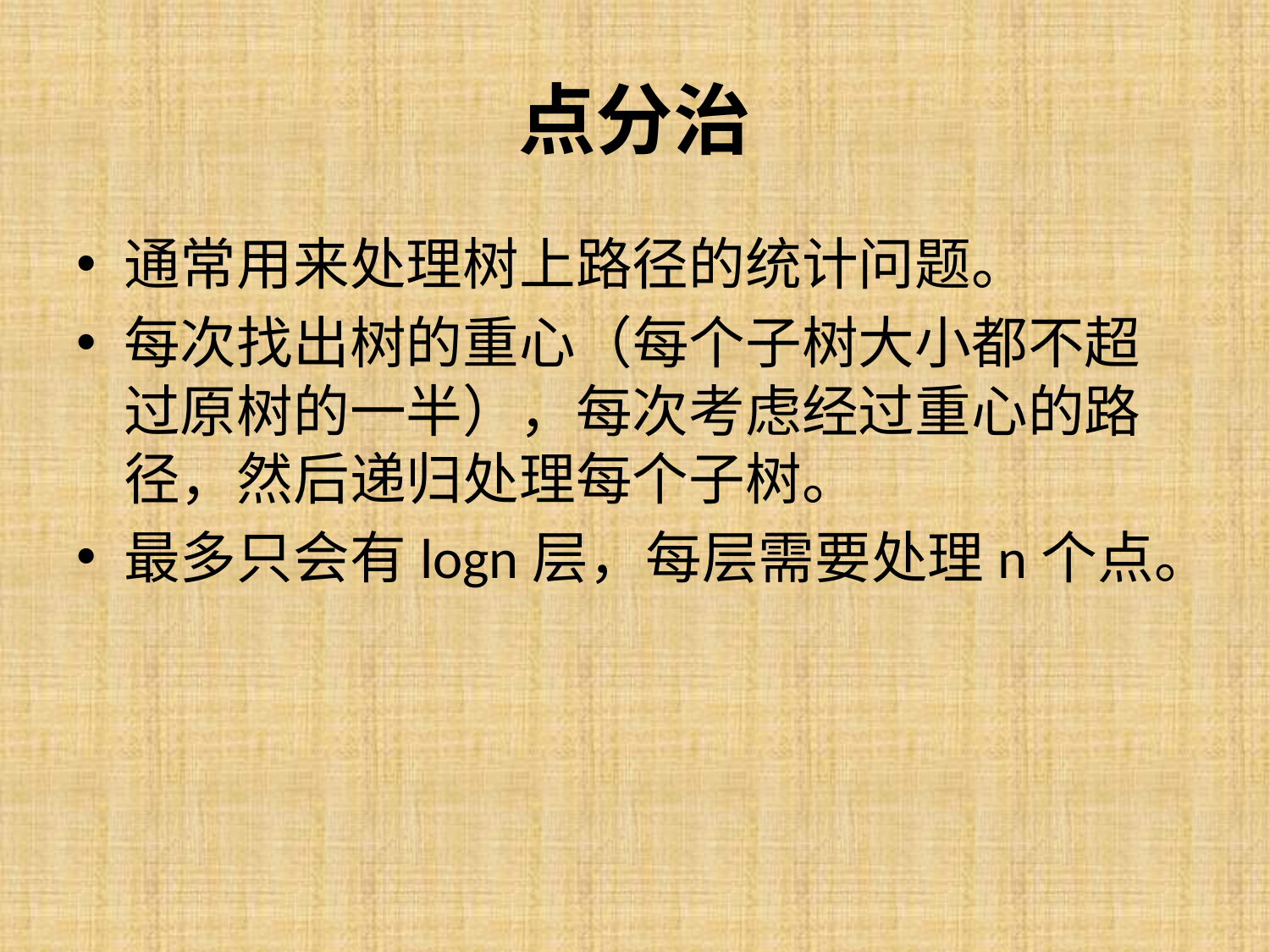

# 点分治
通常用来处理树上路径的统计问题。
每次找出树的重心（每个子树大小都不超过原树的一半），每次考虑经过重心的路径，然后递归处理每个子树。
最多只会有logn层，每层需要处理n个点。